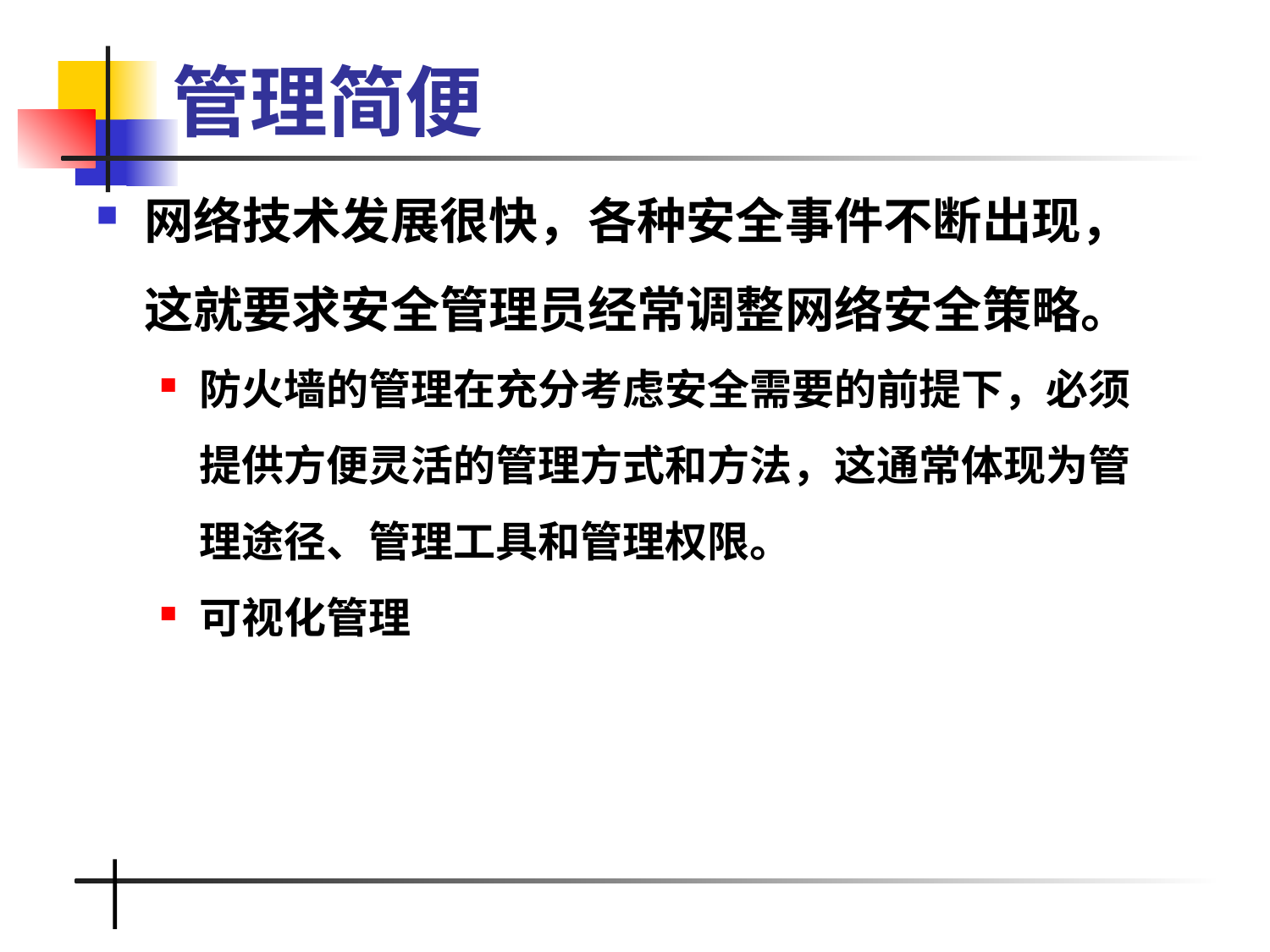

# 管理简便
网络技术发展很快，各种安全事件不断出现，这就要求安全管理员经常调整网络安全策略。
防火墙的管理在充分考虑安全需要的前提下，必须提供方便灵活的管理方式和方法，这通常体现为管理途径、管理工具和管理权限。
可视化管理